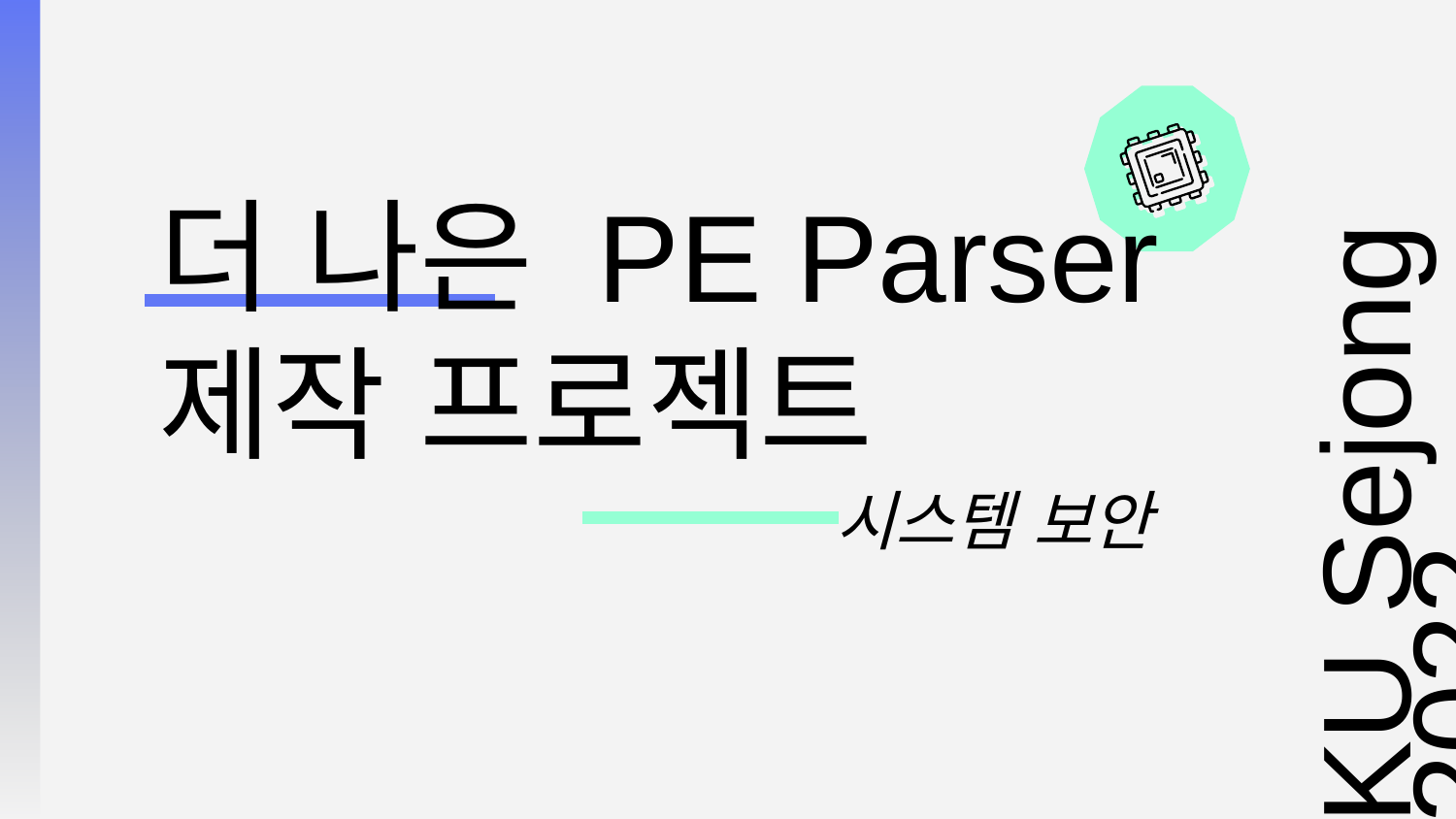

# 더 나은 PE Parser 제작 프로젝트
KU Sejong 2022
시스템 보안